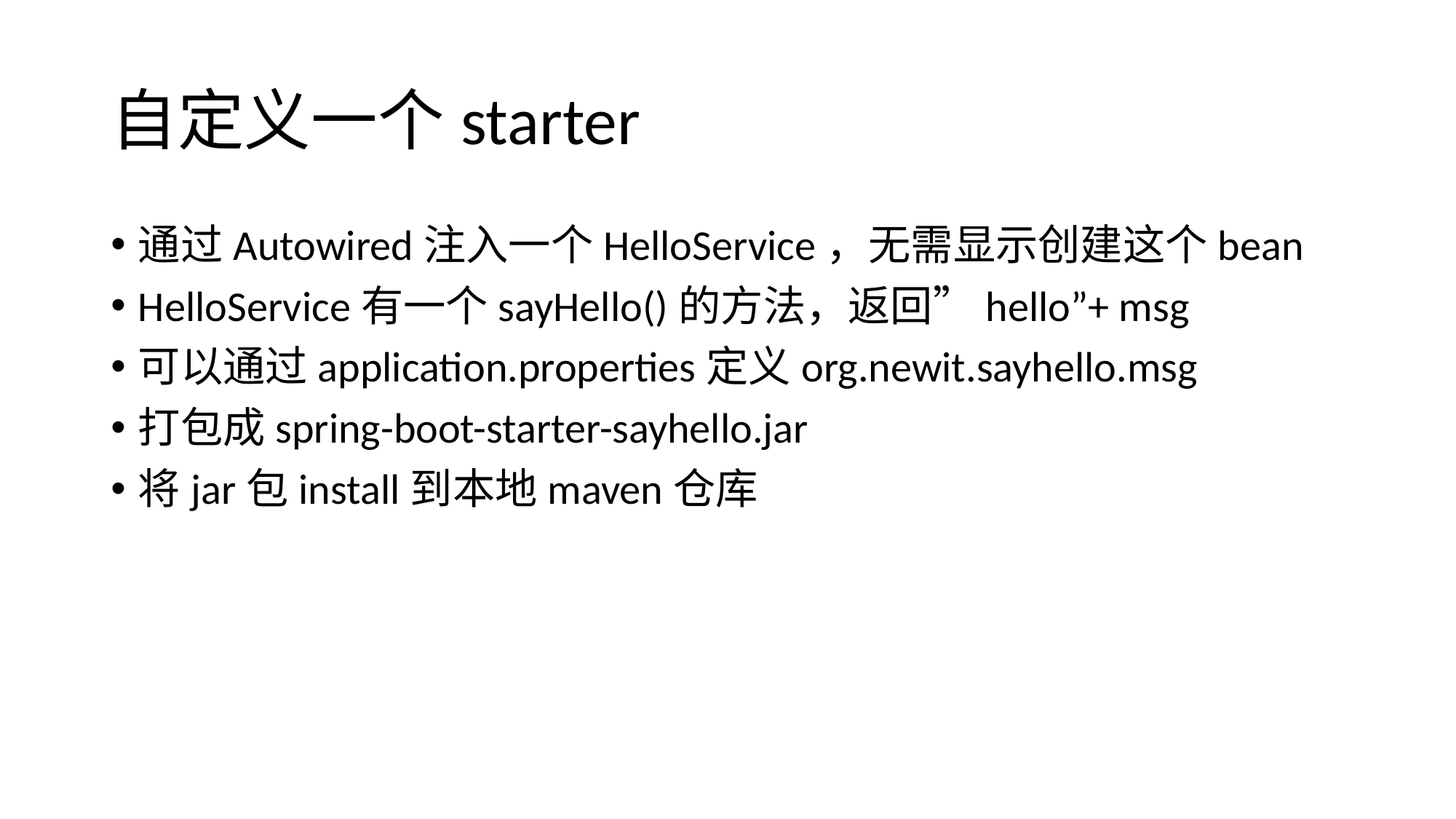

# 自定义一个starter
通过Autowired注入一个HelloService，无需显示创建这个bean
HelloService有一个sayHello()的方法，返回”hello”+ msg
可以通过application.properties定义org.newit.sayhello.msg
打包成spring-boot-starter-sayhello.jar
将jar包install到本地maven仓库